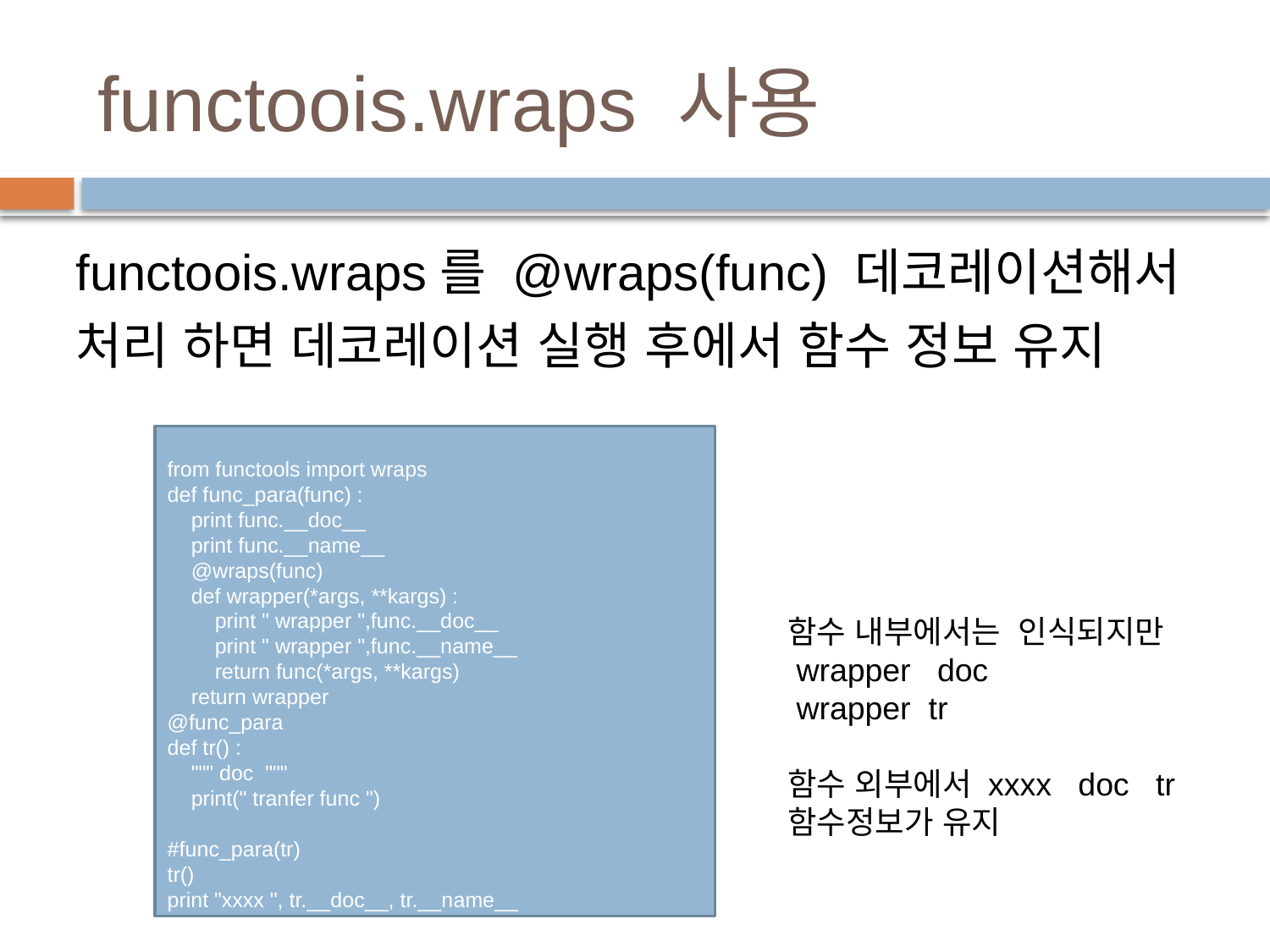

# functoois.wraps 사용
functoois.wraps를 @wraps(func) 데코레이션해서 처리 하면 데코레이션 실행 후에서 함수 정보 유지

from functools import wraps
def func_para(func) :
    print func.__doc__
    print func.__name__
    @wraps(func)
    def wrapper(*args, **kargs) :
        print " wrapper ",func.__doc__
        print " wrapper ",func.__name__
        return func(*args, **kargs)
    return wrapper
@func_para
def tr() :
    """ doc  """
    print(" tranfer func ")

#func_para(tr)
tr()
print "xxxx ", tr.__doc__, tr.__name__
함수 내부에서는  인식되지만
 wrapper   doc
 wrapper  tr

함수 외부에서 xxxx   doc   tr 함수정보가 유지